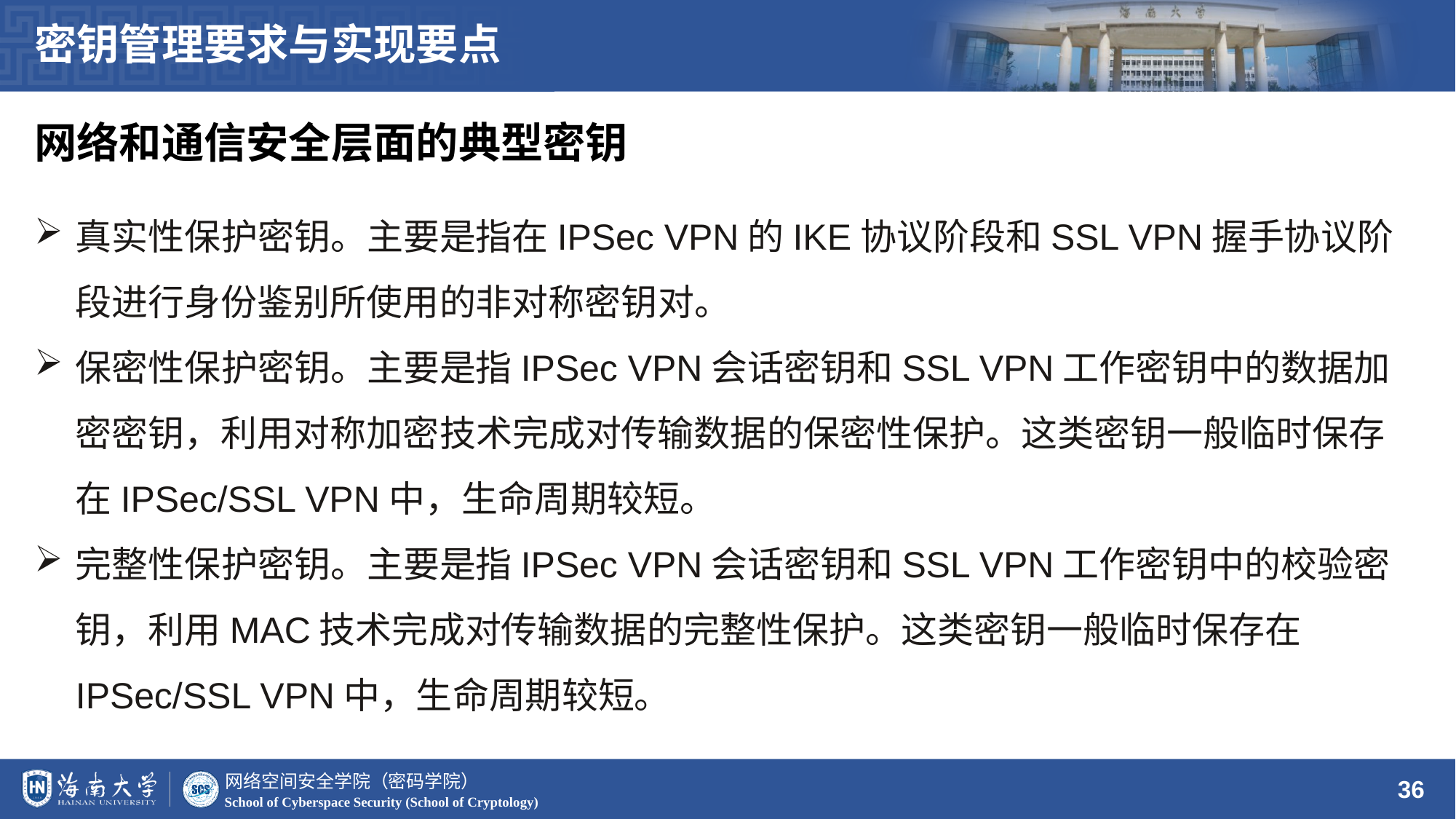

密钥管理要求与实现要点
网络和通信安全层面的典型密钥
真实性保护密钥。主要是指在IPSec VPN的IKE协议阶段和SSL VPN握手协议阶段进行身份鉴别所使用的非对称密钥对。
保密性保护密钥。主要是指IPSec VPN会话密钥和SSL VPN工作密钥中的数据加密密钥，利用对称加密技术完成对传输数据的保密性保护。这类密钥一般临时保存在IPSec/SSL VPN中，生命周期较短。
完整性保护密钥。主要是指IPSec VPN会话密钥和SSL VPN工作密钥中的校验密钥，利用MAC技术完成对传输数据的完整性保护。这类密钥一般临时保存在IPSec/SSL VPN中，生命周期较短。
36